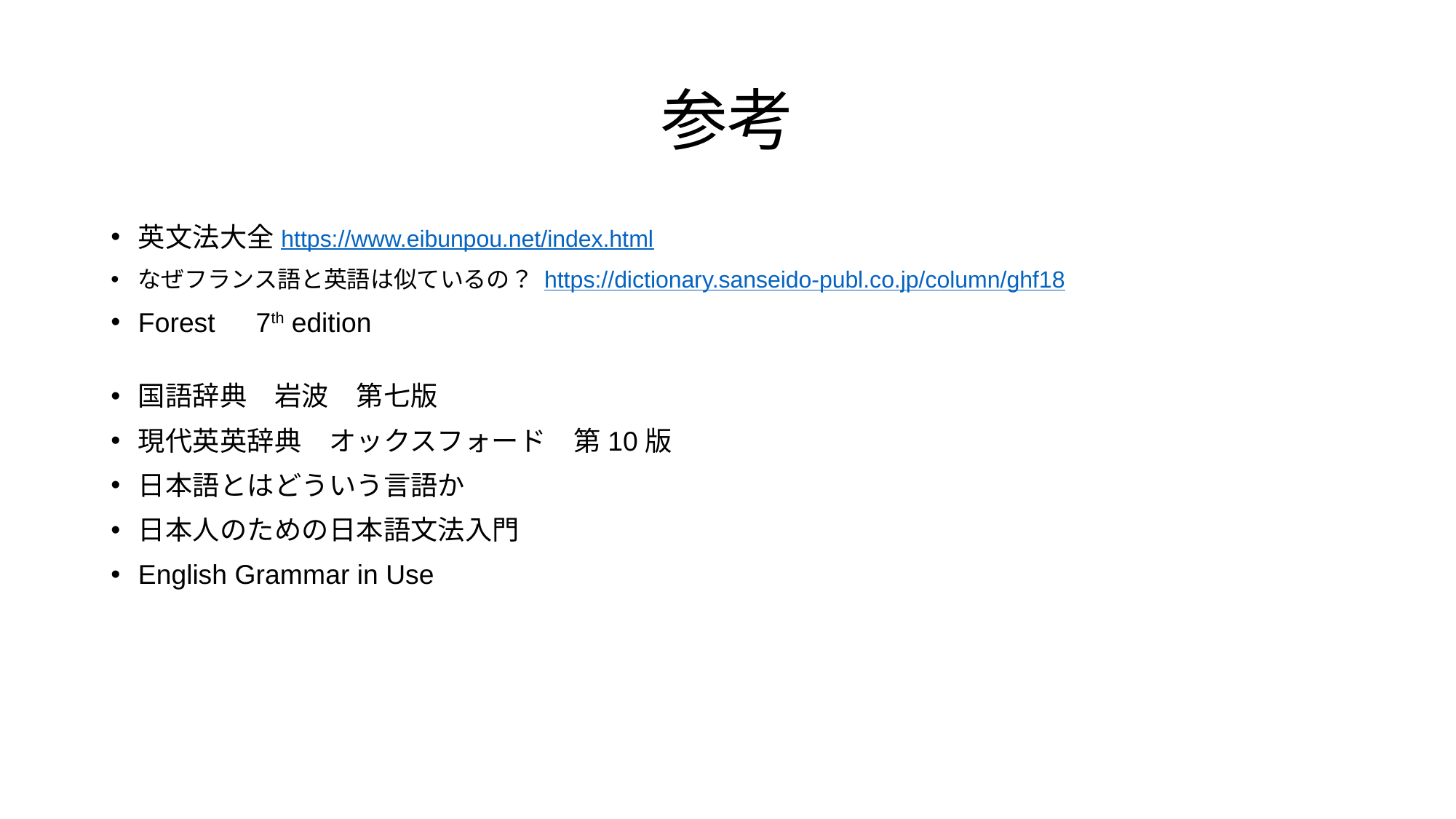

# 参考
英文法大全https://www.eibunpou.net/index.html
なぜフランス語と英語は似ているの？ https://dictionary.sanseido-publ.co.jp/column/ghf18
Forest　7th edition
国語辞典　岩波　第七版
現代英英辞典　オックスフォード　第10版
日本語とはどういう言語か
日本人のための日本語文法入門
English Grammar in Use